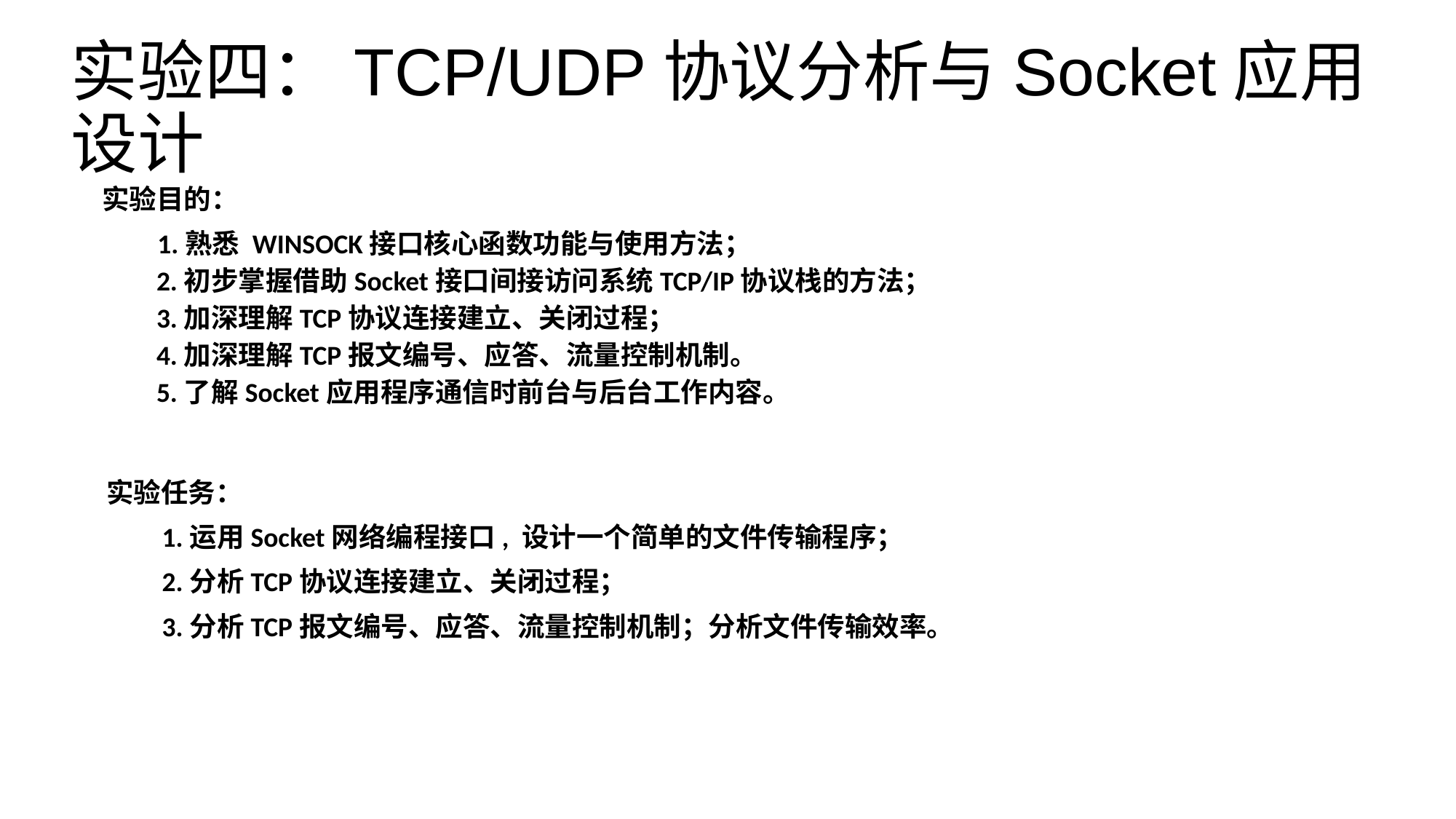

# 实验四：TCP/UDP协议分析与Socket应用设计
实验目的：
         1.熟悉 WINSOCK接口核心函数功能与使用方法；
2.初步掌握借助Socket接口间接访问系统TCP/IP协议栈的方法；
3.加深理解TCP协议连接建立、关闭过程；
4.加深理解TCP报文编号、应答、流量控制机制。
5.了解Socket应用程序通信时前台与后台工作内容。
实验任务：
         1.运用Socket网络编程接口, 设计一个简单的文件传输程序；
         2.分析TCP协议连接建立、关闭过程；
         3.分析TCP报文编号、应答、流量控制机制；分析文件传输效率。